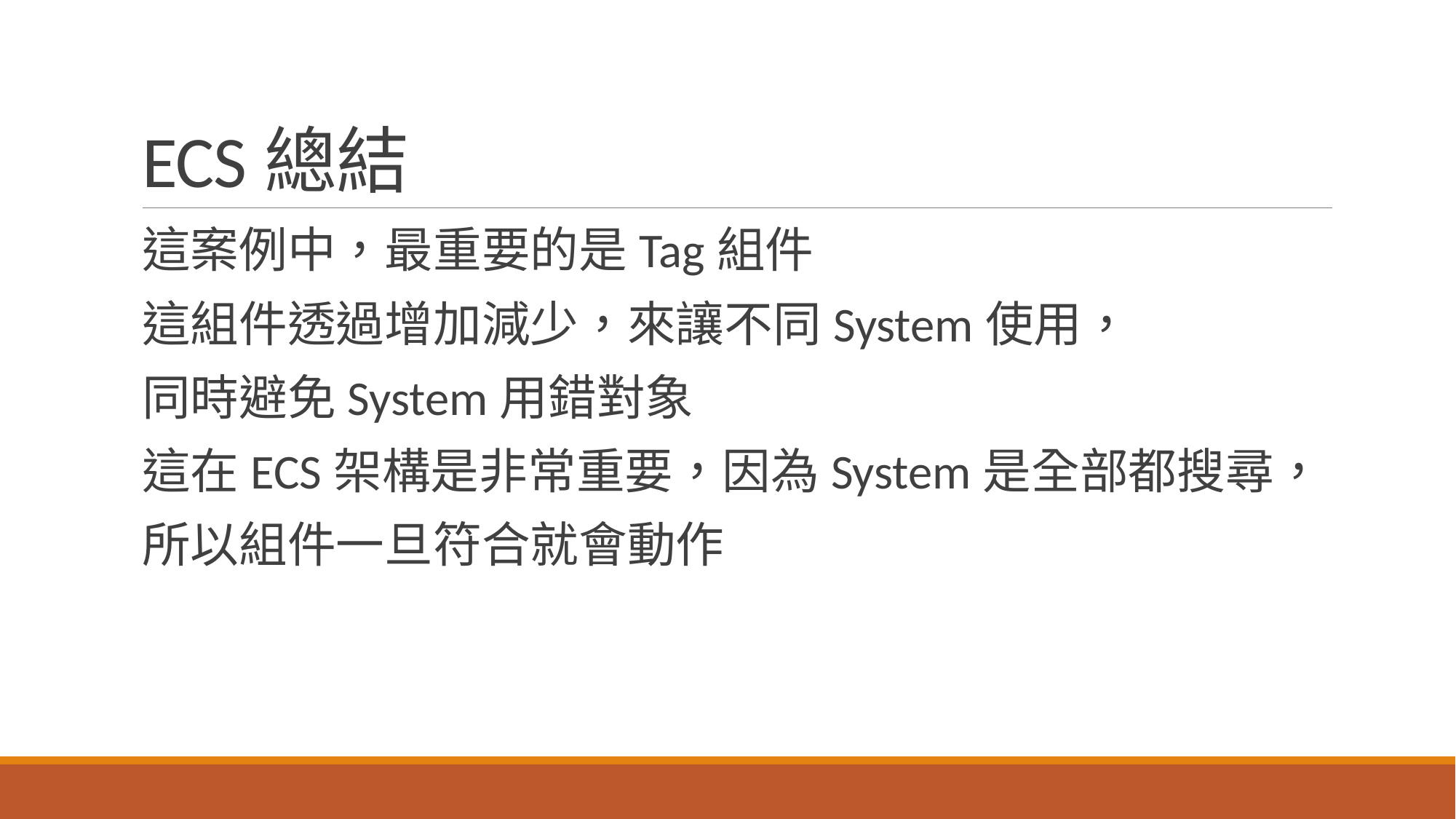

# ECS總結
這案例中，最重要的是Tag組件
這組件透過增加減少，來讓不同System使用，
同時避免System用錯對象
這在ECS架構是非常重要，因為System是全部都搜尋，
所以組件一旦符合就會動作